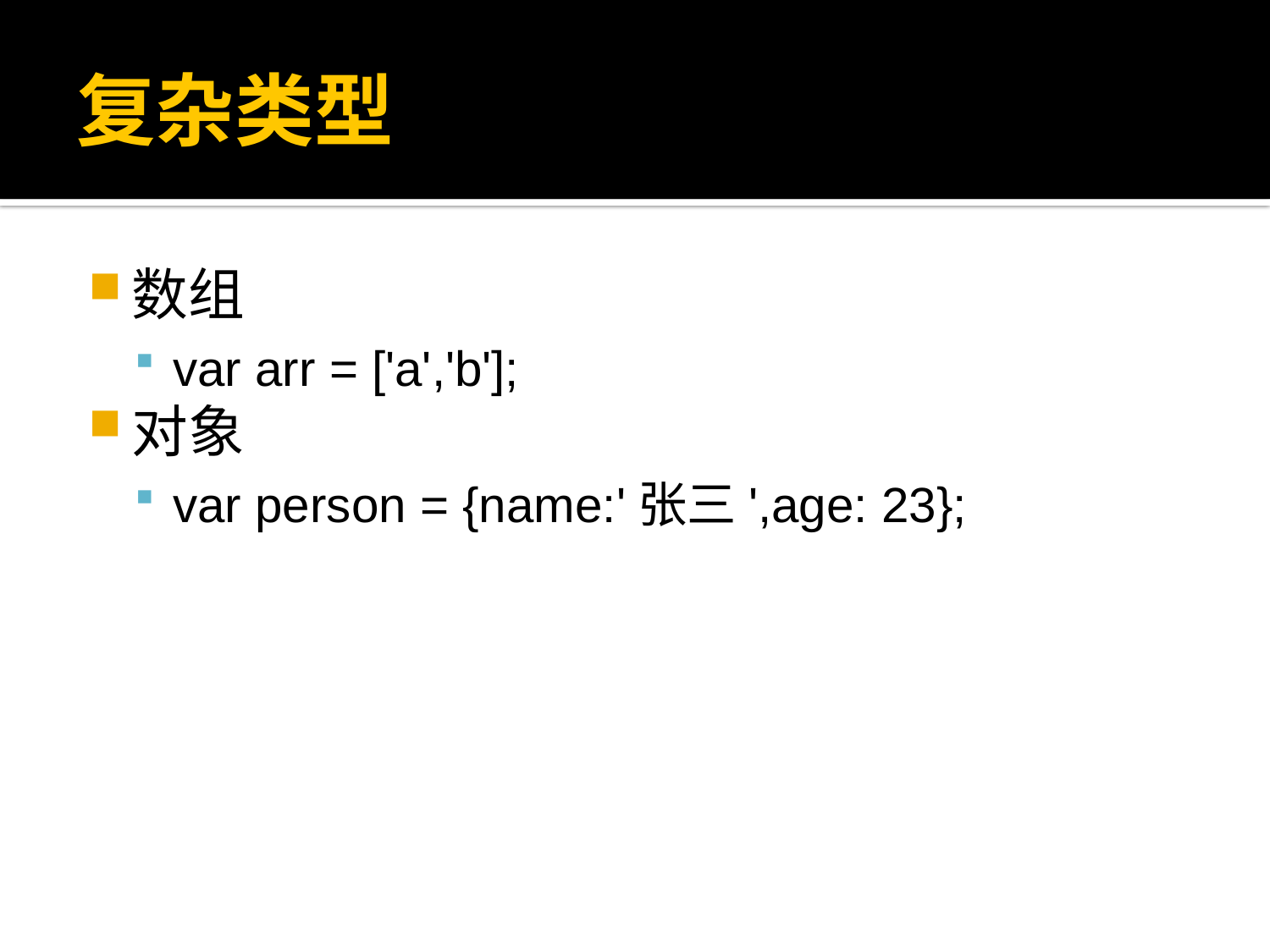

# 复杂类型
数组
var arr = ['a','b'];
对象
var person = {name:'张三',age: 23};